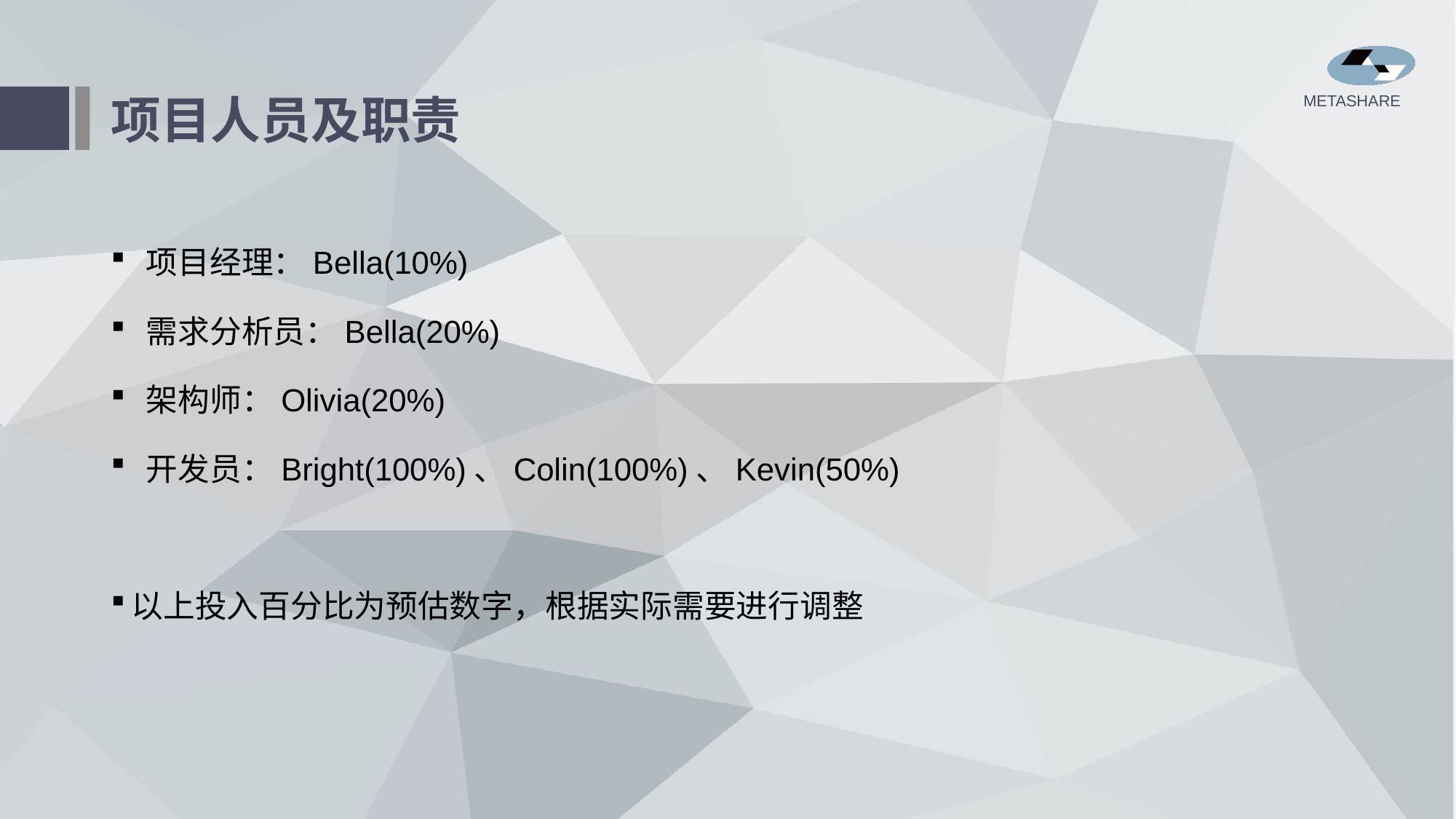

# 项目人员及职责
 项目经理：Bella(10%)
 需求分析员：Bella(20%)
 架构师：Olivia(20%)
 开发员：Bright(100%)、Colin(100%)、Kevin(50%)

以上投入百分比为预估数字，根据实际需要进行调整